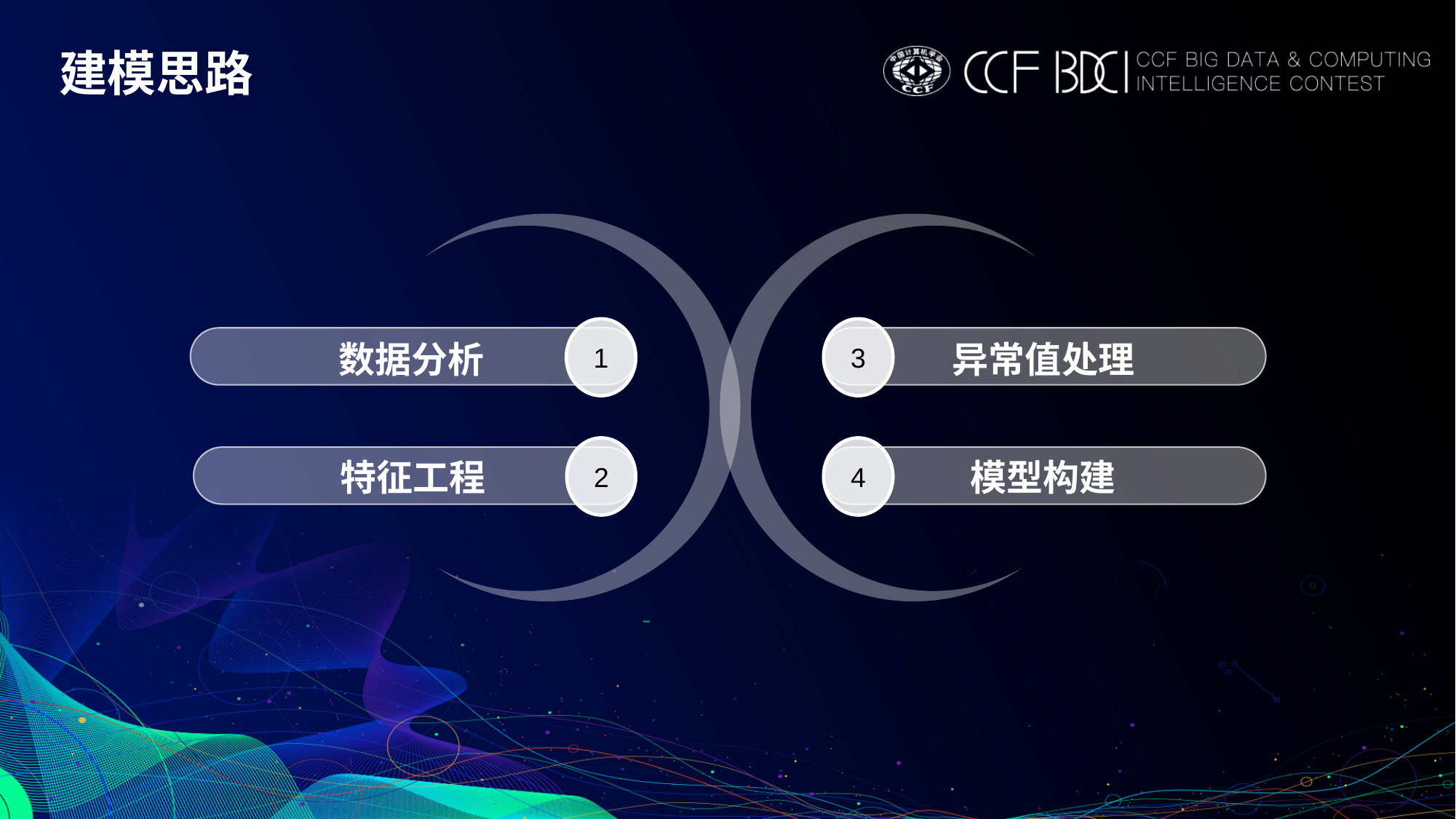

建模思路

1

数据分析
3

异常值处理
2

特征工程
4

模型构建